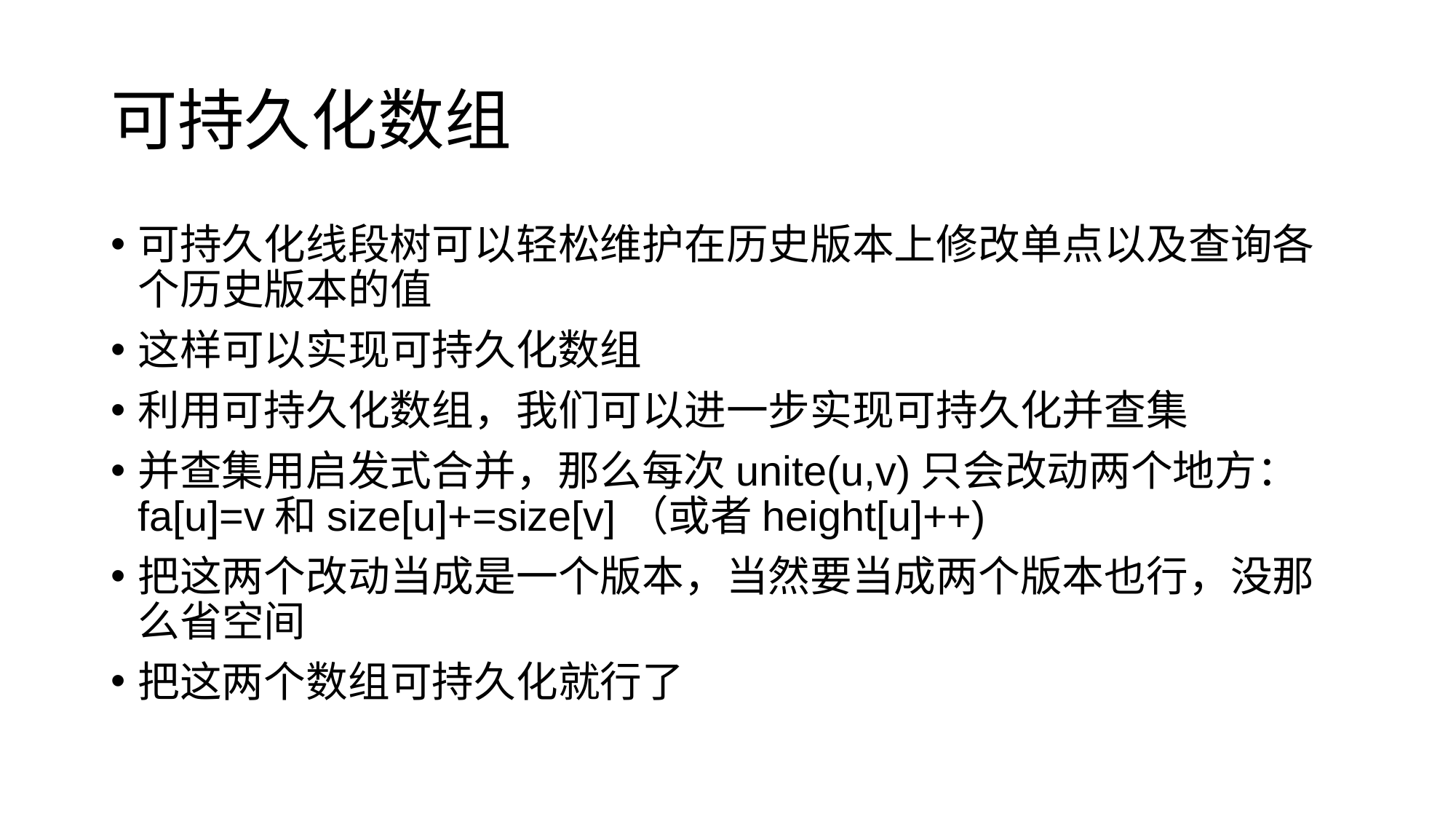

# 可持久化数组
可持久化线段树可以轻松维护在历史版本上修改单点以及查询各个历史版本的值
这样可以实现可持久化数组
利用可持久化数组，我们可以进一步实现可持久化并查集
并查集用启发式合并，那么每次unite(u,v)只会改动两个地方：fa[u]=v和size[u]+=size[v]（或者height[u]++)
把这两个改动当成是一个版本，当然要当成两个版本也行，没那么省空间
把这两个数组可持久化就行了